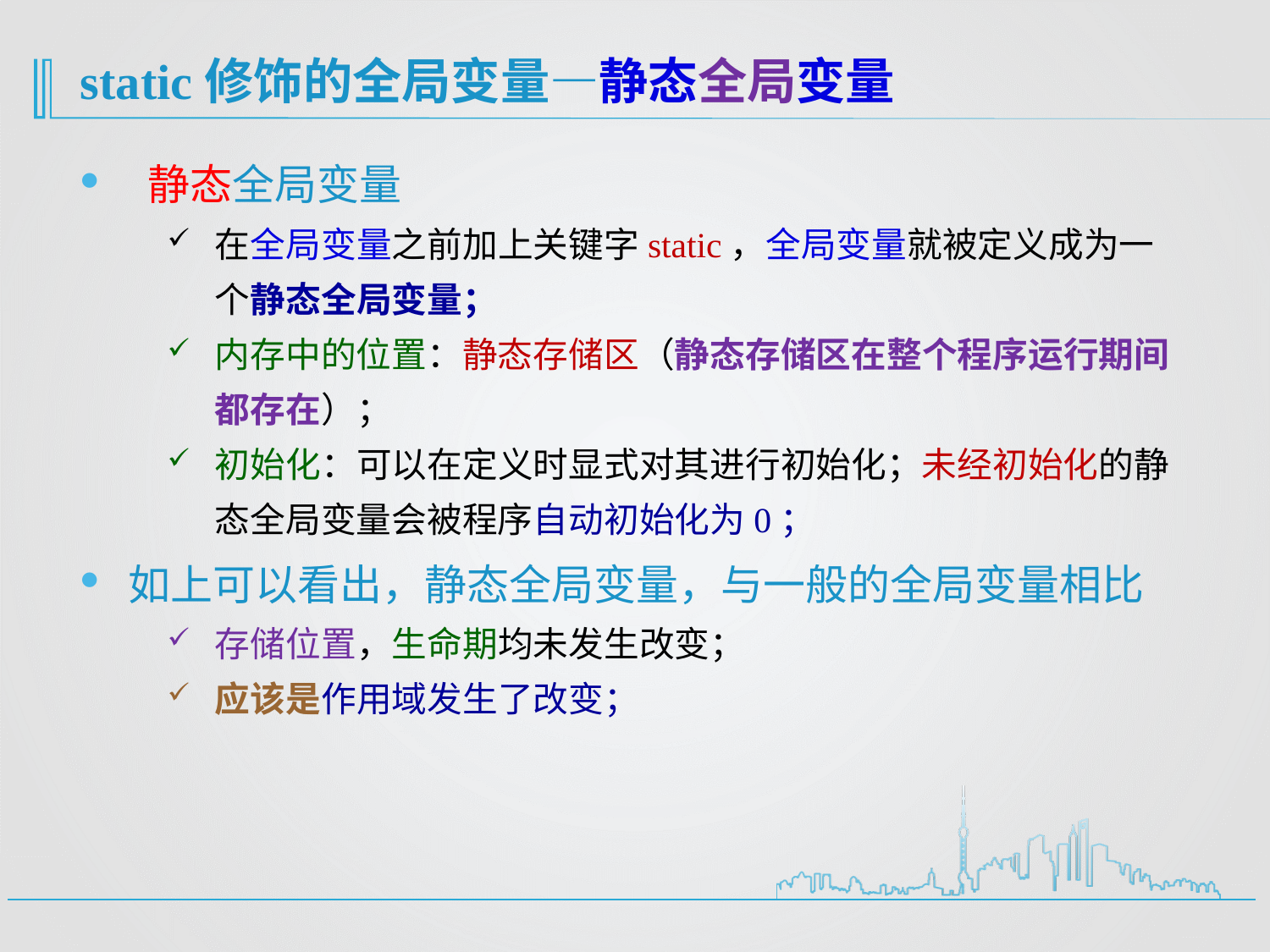

# static修饰的全局变量—静态全局变量
 静态全局变量
在全局变量之前加上关键字static，全局变量就被定义成为一个静态全局变量；
内存中的位置：静态存储区（静态存储区在整个程序运行期间都存在）；
初始化：可以在定义时显式对其进行初始化；未经初始化的静态全局变量会被程序自动初始化为0；
如上可以看出，静态全局变量，与一般的全局变量相比
存储位置，生命期均未发生改变；
应该是作用域发生了改变；